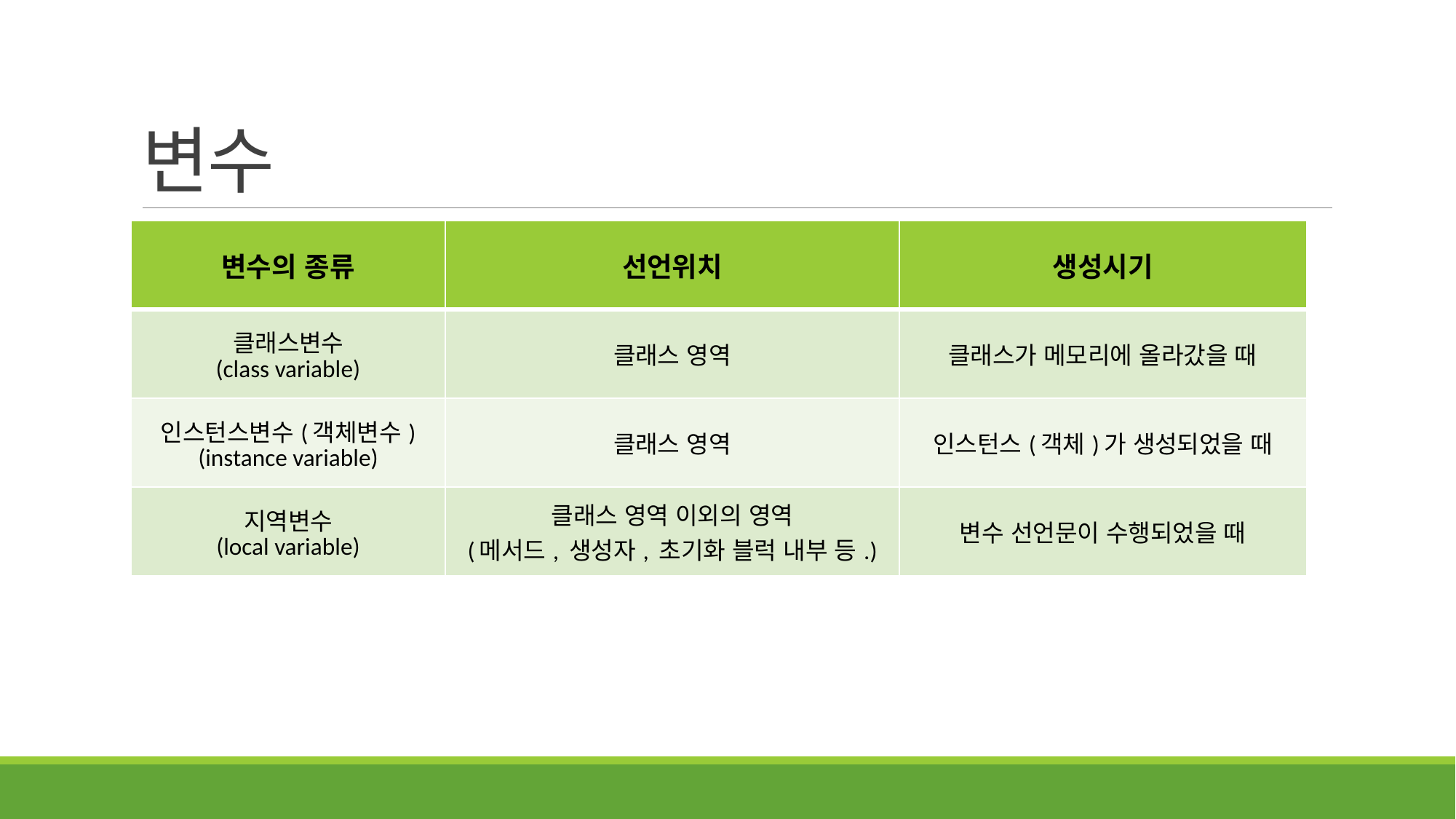

# 변수
| 변수의 종류 | 선언위치 | 생성시기 |
| --- | --- | --- |
| 클래스변수 (class variable) | 클래스 영역 | 클래스가 메모리에 올라갔을 때 |
| 인스턴스변수(객체변수) (instance variable) | 클래스 영역 | 인스턴스(객체)가 생성되었을 때 |
| 지역변수 (local variable) | 클래스 영역 이외의 영역 (메서드, 생성자, 초기화 블럭 내부 등.) | 변수 선언문이 수행되었을 때 |